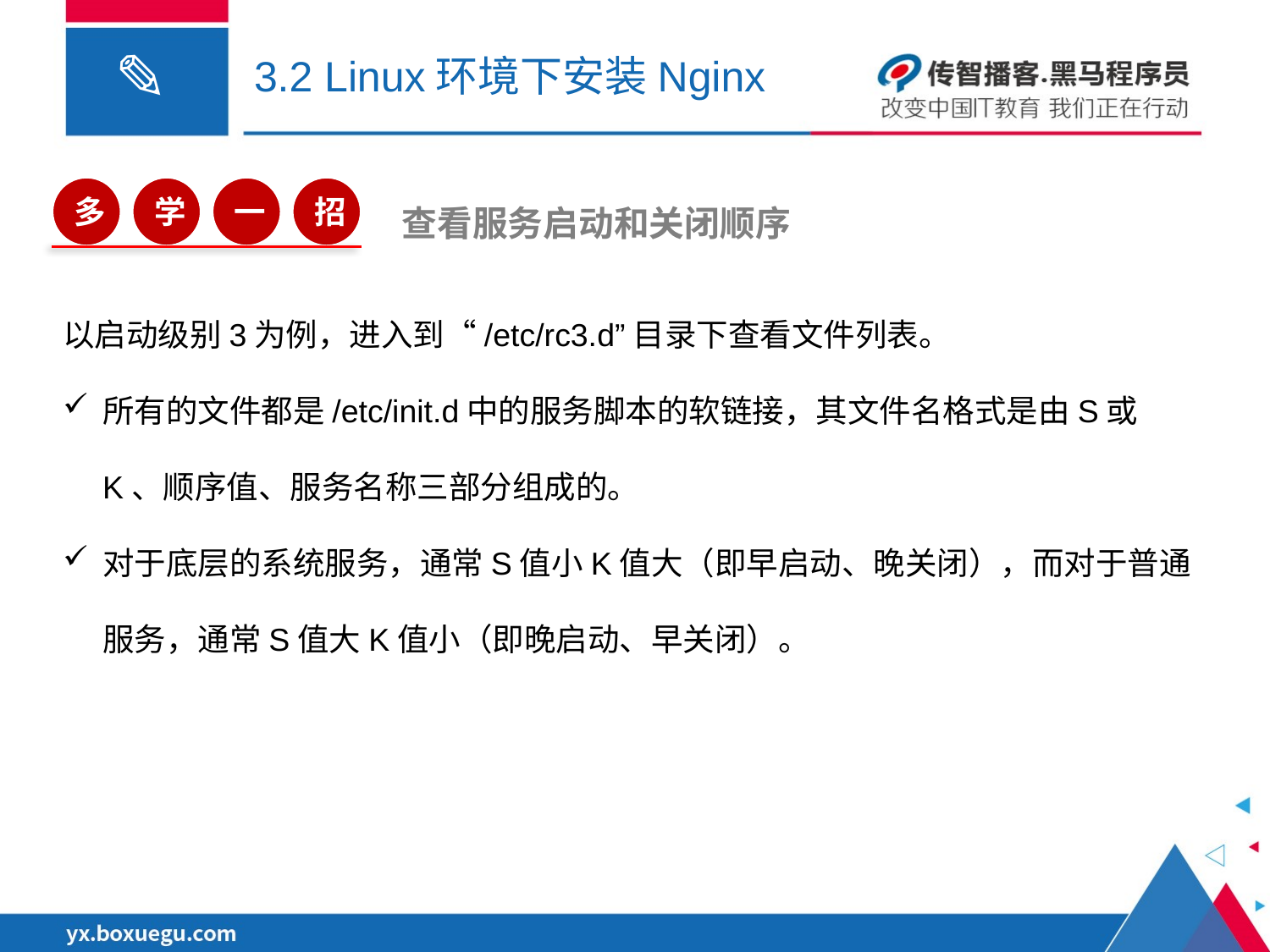

# 3.2 Linux环境下安装Nginx
多
学
一
招
查看服务启动和关闭顺序
以启动级别3为例，进入到“/etc/rc3.d”目录下查看文件列表。
所有的文件都是/etc/init.d中的服务脚本的软链接，其文件名格式是由S或K、顺序值、服务名称三部分组成的。
对于底层的系统服务，通常S值小K值大（即早启动、晚关闭），而对于普通服务，通常S值大K值小（即晚启动、早关闭）。